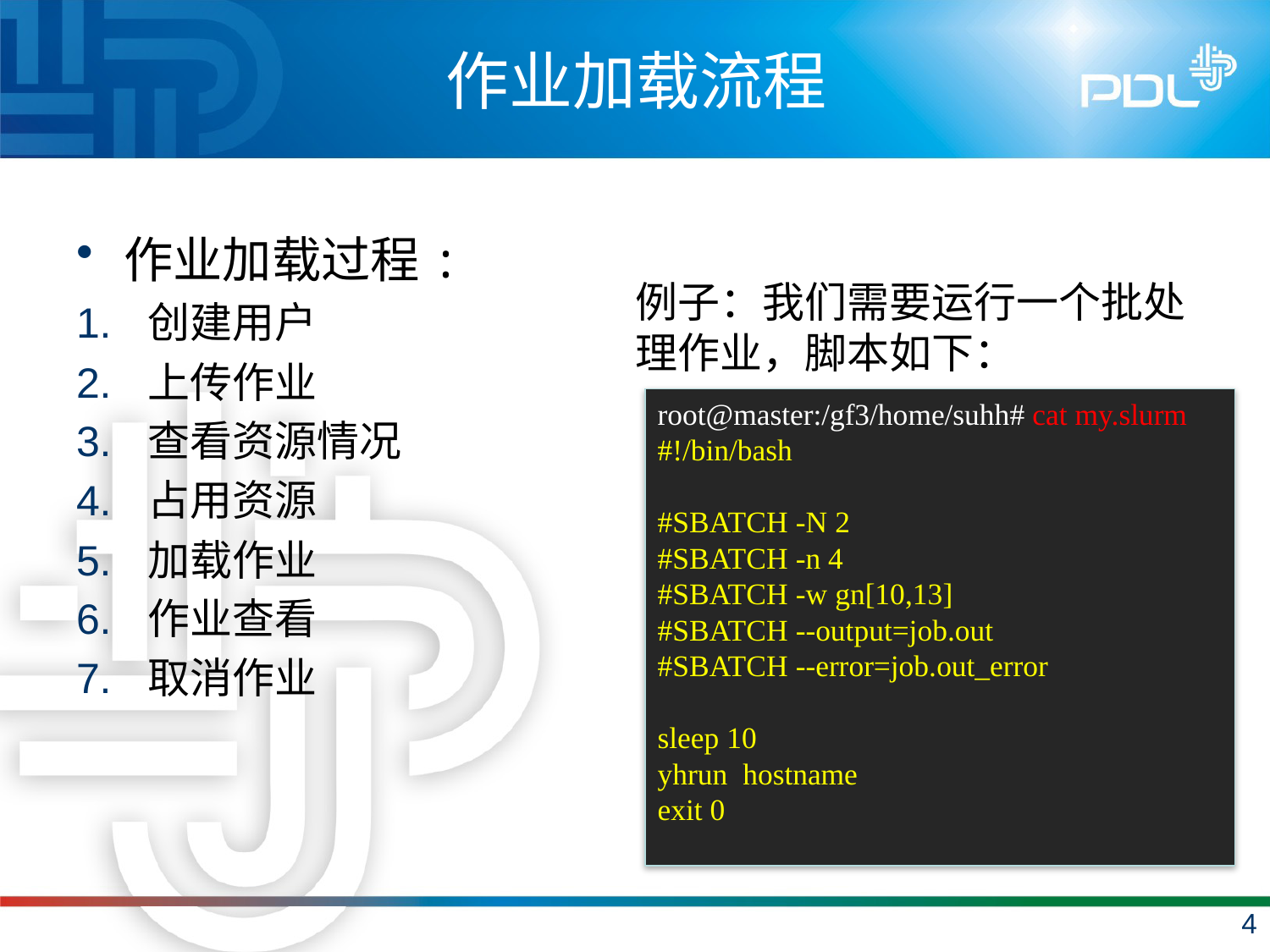

# 作业加载流程
作业加载过程:
创建用户
上传作业
查看资源情况
占用资源
加载作业
作业查看
取消作业

例子：我们需要运行一个批处理作业，脚本如下：

root@master:/gf3/home/suhh# cat my.slurm
#!/bin/bash

#SBATCH -N 2
#SBATCH -n 4
#SBATCH -w gn[10,13]
#SBATCH --output=job.out
#SBATCH --error=job.out_error

sleep 10
yhrun  hostname
exit 0
4